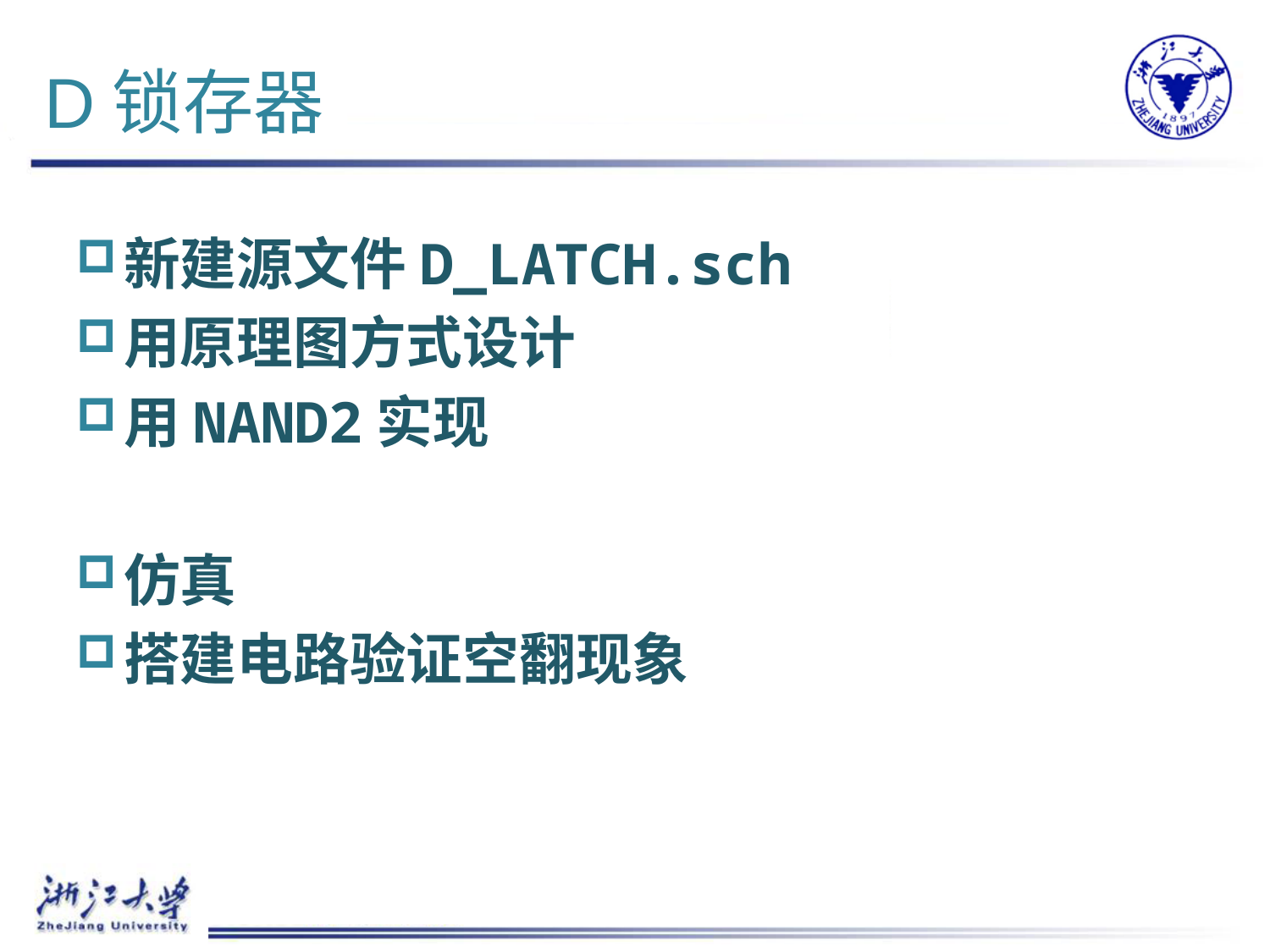

# D锁存器
新建源文件D_LATCH.sch
用原理图方式设计
用NAND2实现

仿真
搭建电路验证空翻现象